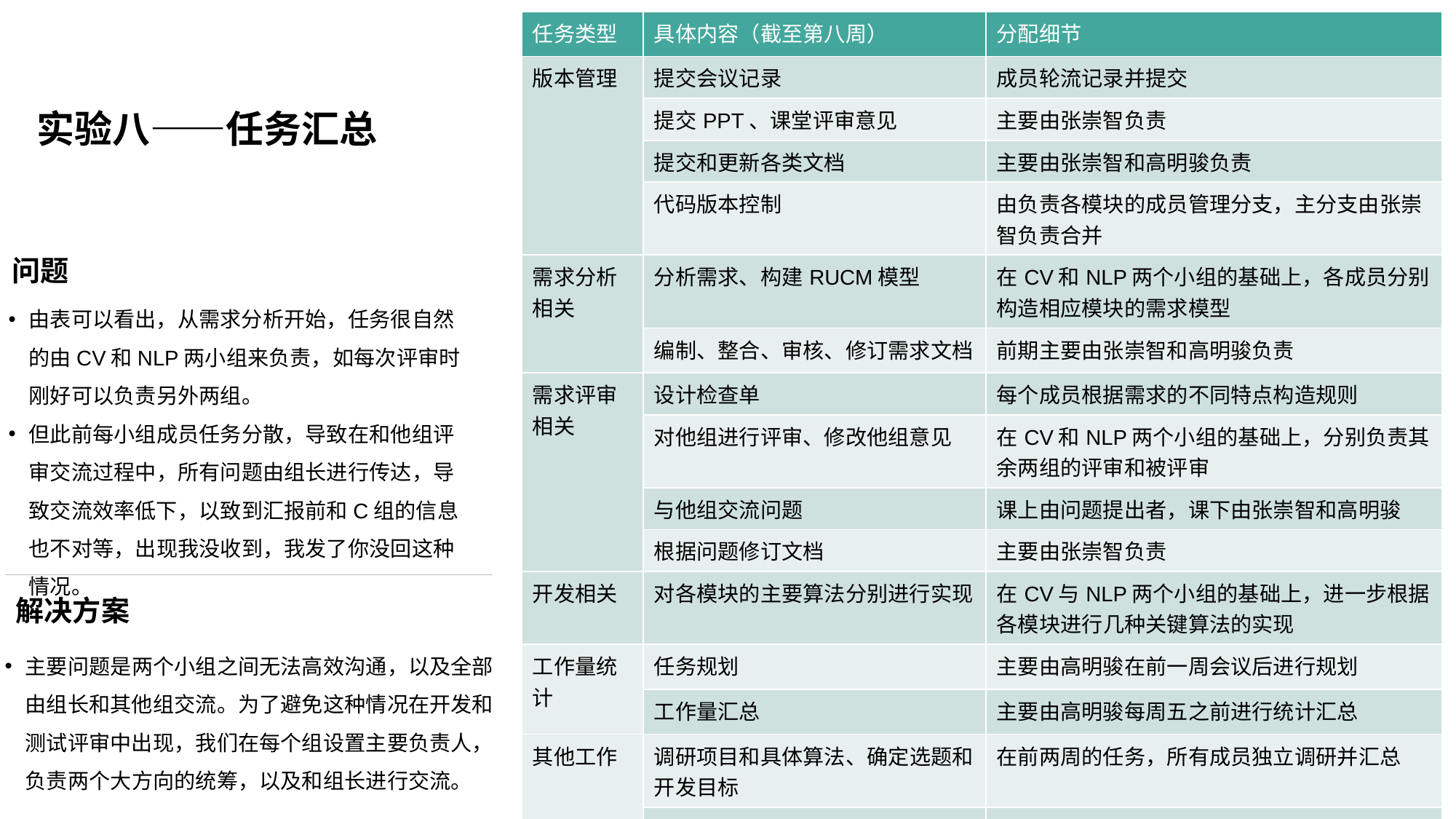

| 任务类型 | 具体内容（截至第八周） | 分配细节 |
| --- | --- | --- |
| 版本管理 | 提交会议记录 | 成员轮流记录并提交 |
|  | 提交PPT、课堂评审意见 | 主要由张崇智负责 |
|  | 提交和更新各类文档 | 主要由张崇智和高明骏负责 |
|  | 代码版本控制 | 由负责各模块的成员管理分支，主分支由张崇智负责合并 |
| 需求分析相关 | 分析需求、构建RUCM模型 | 在CV和NLP两个小组的基础上，各成员分别构造相应模块的需求模型 |
|  | 编制、整合、审核、修订需求文档 | 前期主要由张崇智和高明骏负责 |
| 需求评审相关 | 设计检查单 | 每个成员根据需求的不同特点构造规则 |
|  | 对他组进行评审、修改他组意见 | 在CV和NLP两个小组的基础上，分别负责其余两组的评审和被评审 |
|  | 与他组交流问题 | 课上由问题提出者，课下由张崇智和高明骏 |
|  | 根据问题修订文档 | 主要由张崇智负责 |
| 开发相关 | 对各模块的主要算法分别进行实现 | 在CV与NLP两个小组的基础上，进一步根据各模块进行几种关键算法的实现 |
| 工作量统计 | 任务规划 | 主要由高明骏在前一周会议后进行规划 |
|  | 工作量汇总 | 主要由高明骏每周五之前进行统计汇总 |
| 其他工作 | 调研项目和具体算法、确定选题和开发目标 | 在前两周的任务，所有成员独立调研并汇总 |
|  | 会议讨论 | 每周两次，修改意见以及任务规划 |
|  | 制作PPT、整合PPT、课堂汇报 | 分别制作并汇报各自的工作内容，一般由固定成员进行整合 |
# 实验八——任务汇总
问题
由表可以看出，从需求分析开始，任务很自然的由CV和NLP两小组来负责，如每次评审时刚好可以负责另外两组。
但此前每小组成员任务分散，导致在和他组评审交流过程中，所有问题由组长进行传达，导致交流效率低下，以致到汇报前和C组的信息也不对等，出现我没收到，我发了你没回这种情况。
解决方案
主要问题是两个小组之间无法高效沟通，以及全部由组长和其他组交流。为了避免这种情况在开发和测试评审中出现，我们在每个组设置主要负责人，负责两个大方向的统筹，以及和组长进行交流。